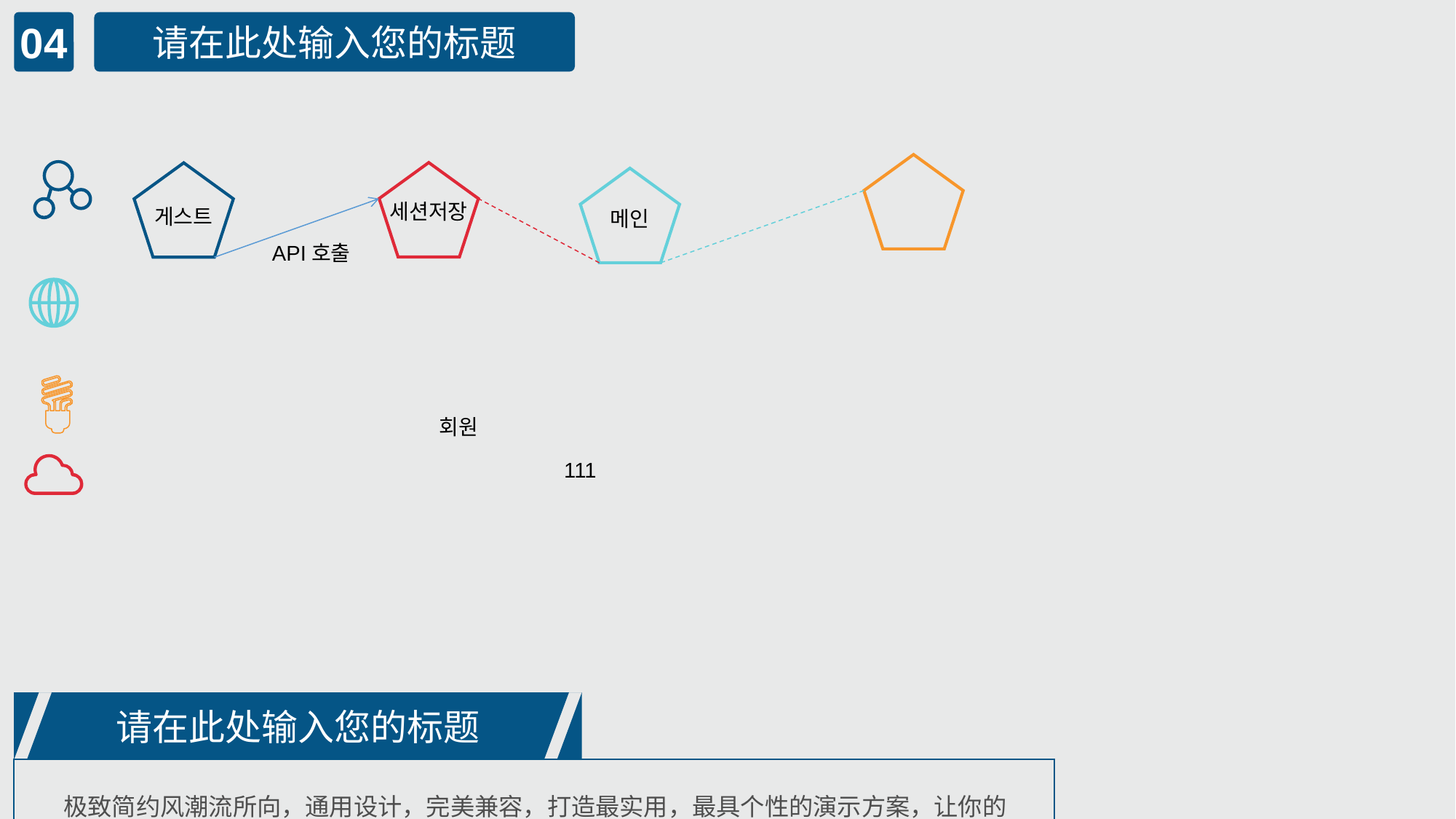

04
请在此处输入您的标题

세션저장
게스트
메인
API호출

회원
111

请在此处输入您的标题

极致简约风潮流所向，通用设计，完美兼容，打造最实用，最具个性的演示方案，让你的演示卓越非凡。极致简约风潮流所向，通用设计，完美兼容，打造最实用，最具个性的演示方案，让你的演示卓越非凡。